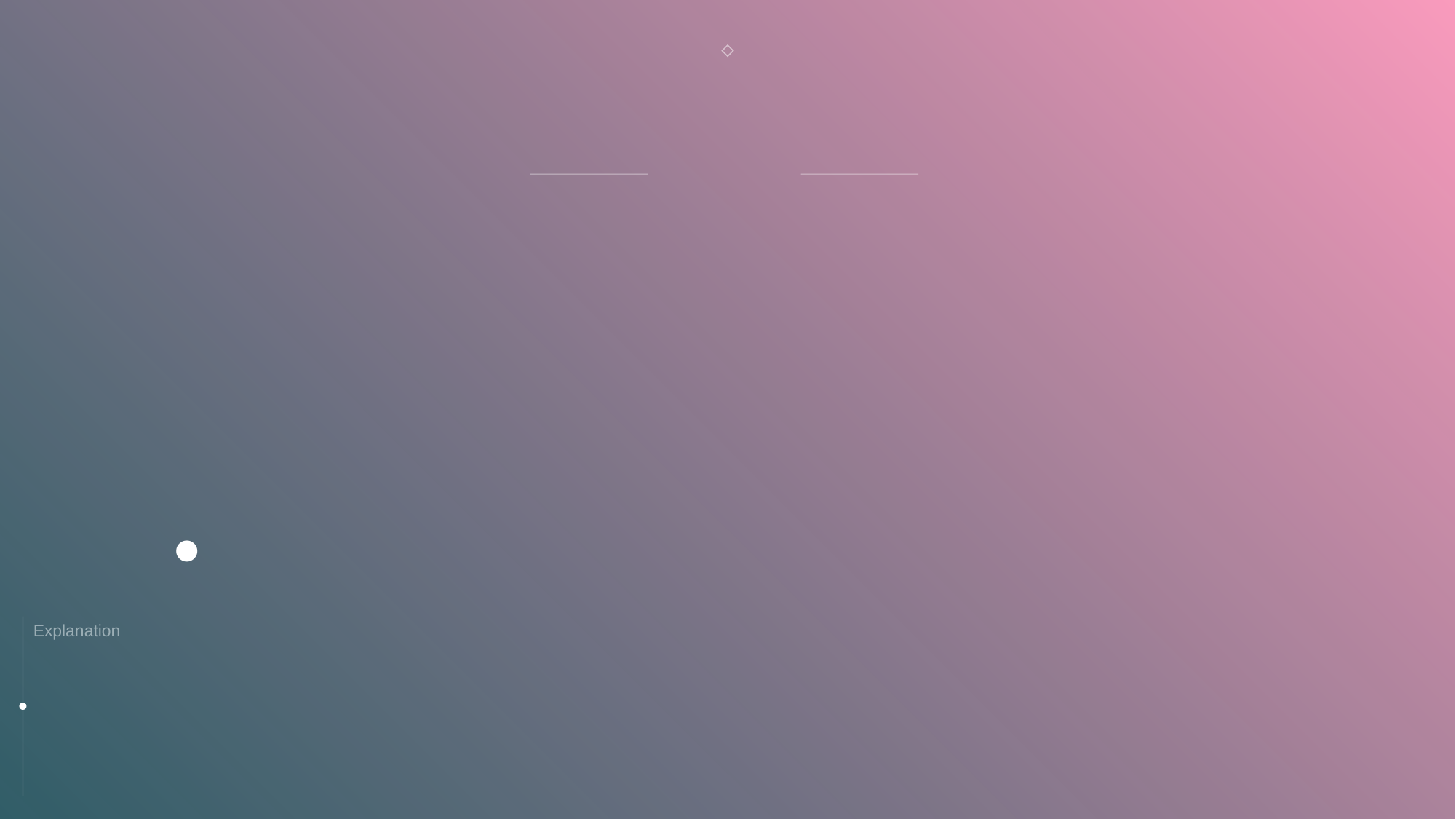

# 얼굴 표정을 통한 심리 상태 확인
Main Idea
사람들 과의 대화에서 눈동자의 위치 입꼬리의 변화 등 전체적인 행동에 대한 분석을 통해서 하고있는 대화의 진정성과 집중도를 알 수 있습니다.

Explanation
Concept
Function
Practicality
Problem

12